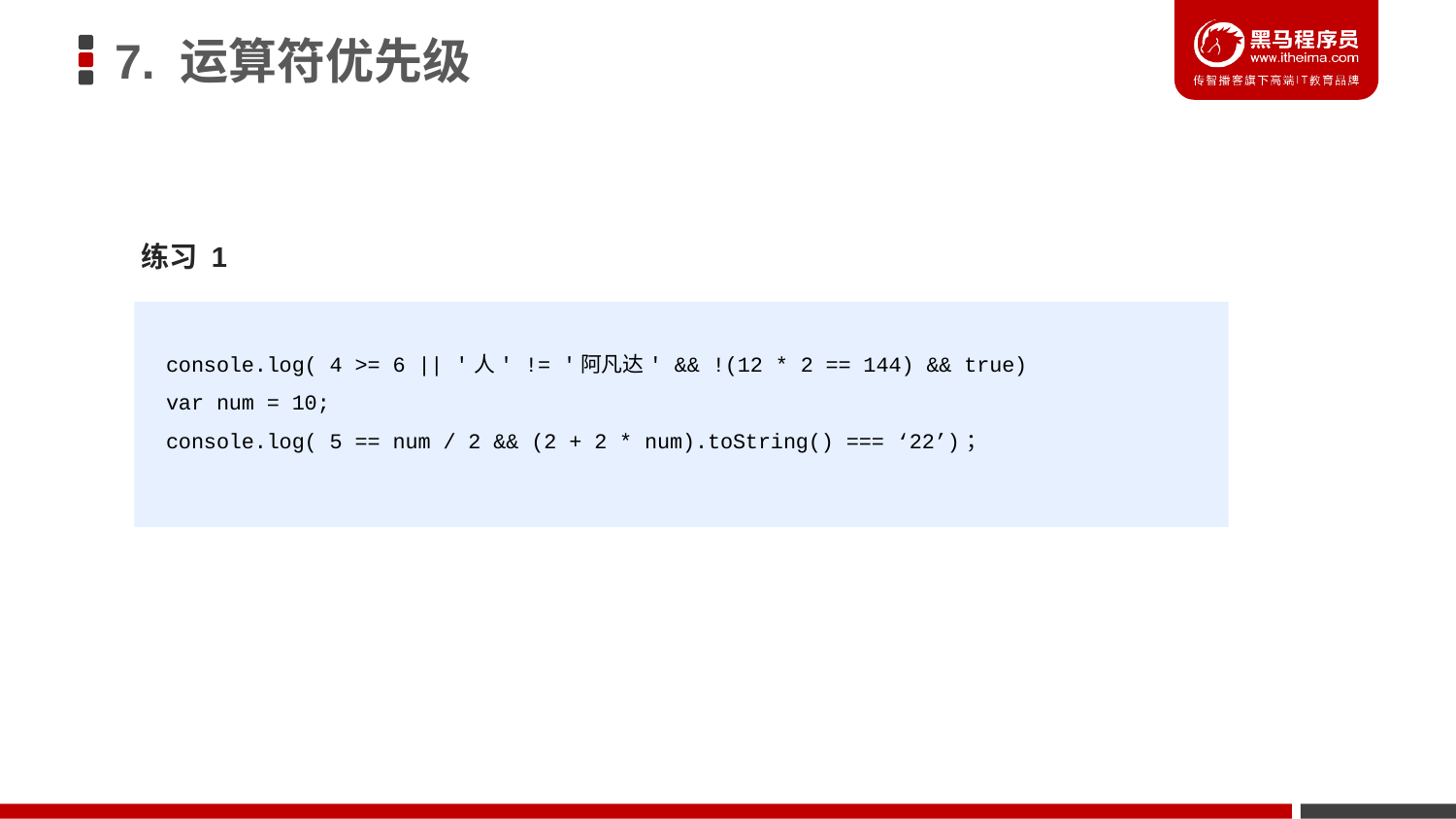

# 7. 运算符优先级
练习 1

console.log( 4 >= 6 || '人' != '阿凡达' && !(12 * 2 == 144) && true)
var num = 10;
console.log( 5 == num / 2 && (2 + 2 * num).toString() === ‘22’)；